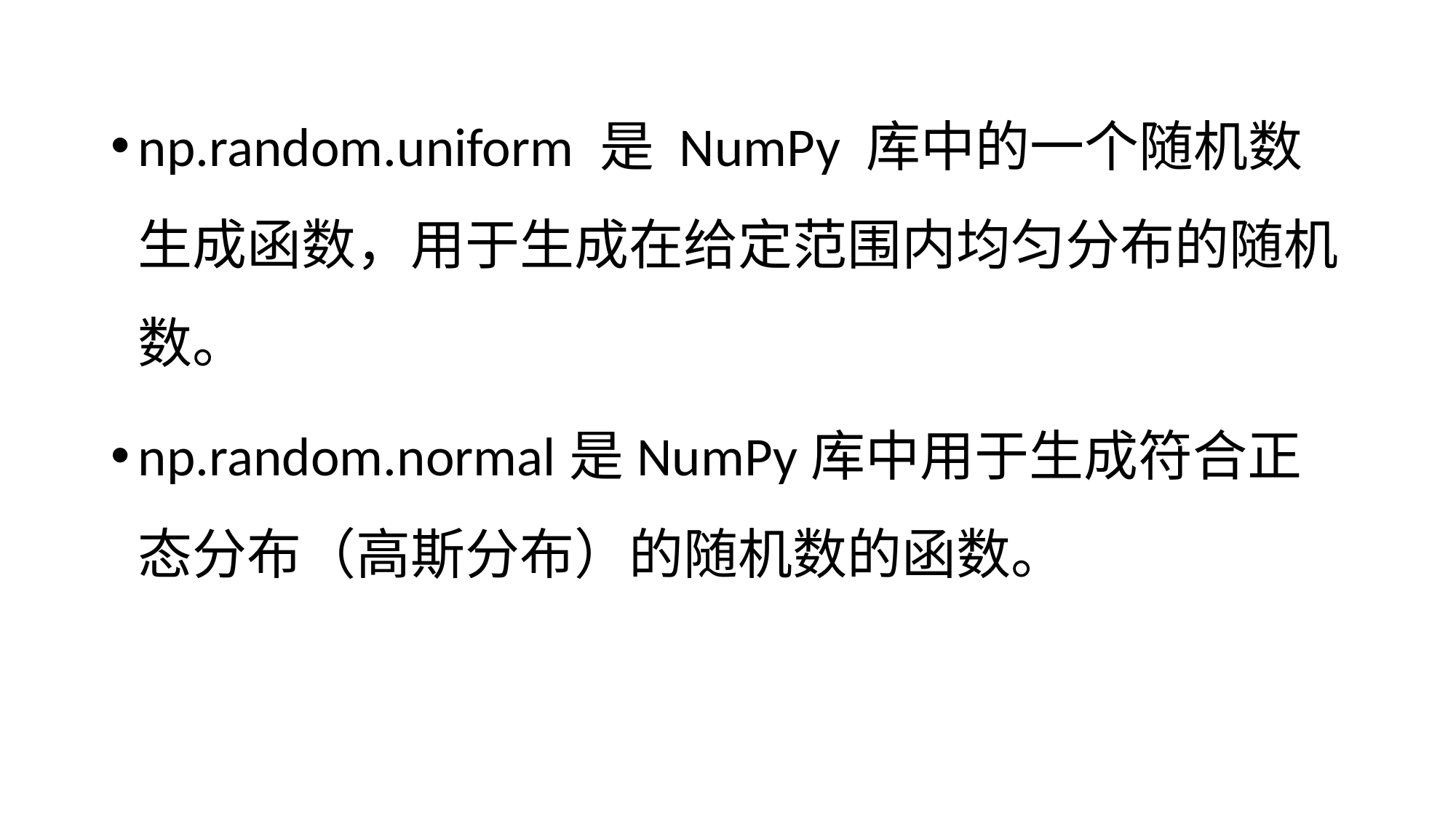

np.random.uniform 是 NumPy 库中的一个随机数生成函数，用于生成在给定范围内均匀分布的随机数。
np.random.normal是NumPy库中用于生成符合正态分布（高斯分布）的随机数的函数。